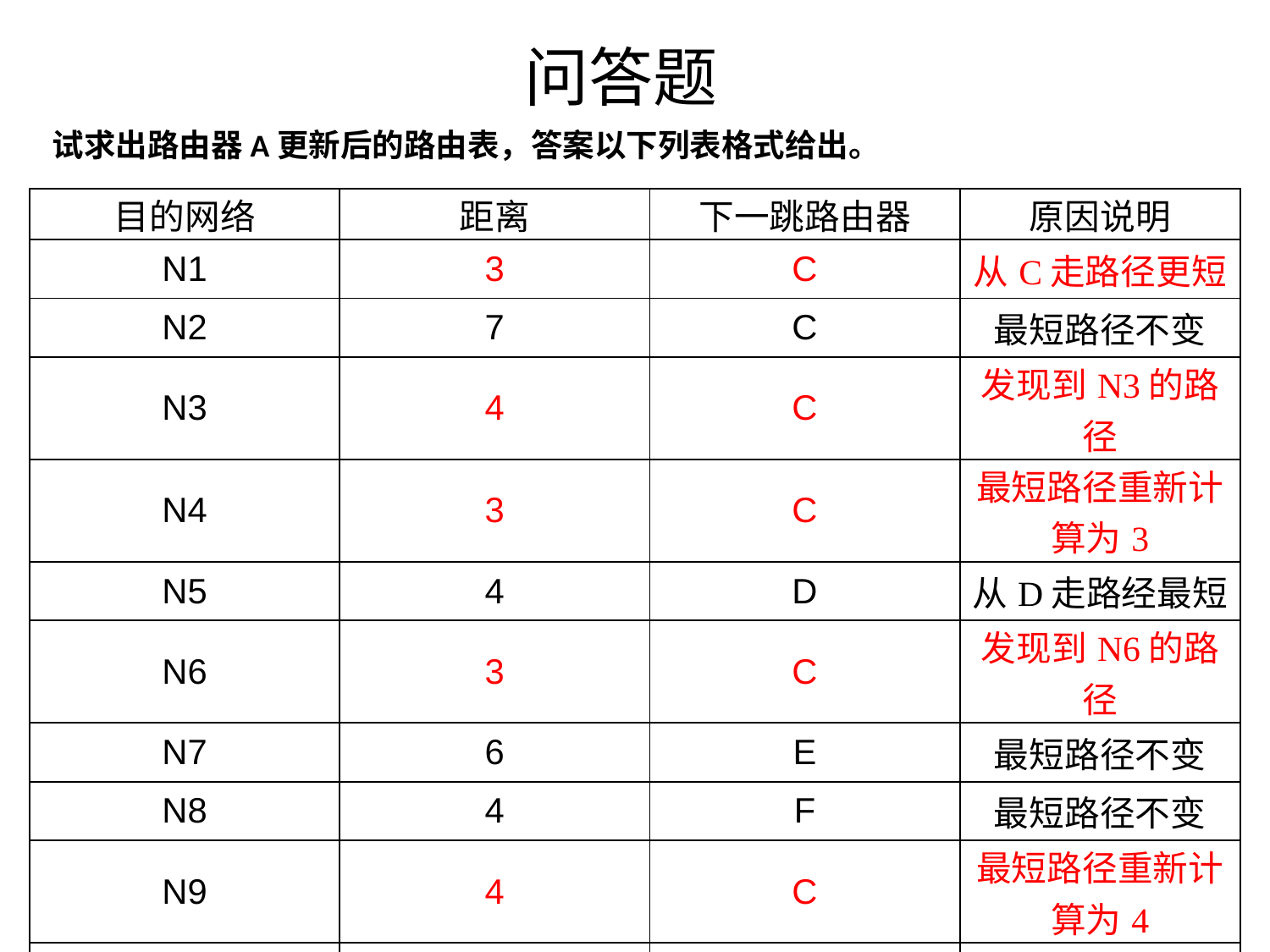

# 问答题
试求出路由器A更新后的路由表，答案以下列表格式给出。

| 目的网络 | 距离 | 下一跳路由器 | 原因说明 |
| --- | --- | --- | --- |
| N1 | 3 | C | 从C走路径更短 |
| N2 | 7 | C | 最短路径不变 |
| N3 | 4 | C | 发现到N3的路径 |
| N4 | 3 | C | 最短路径重新计算为3 |
| N5 | 4 | D | 从D走路经最短 |
| N6 | 3 | C | 发现到N6的路径 |
| N7 | 6 | E | 最短路径不变 |
| N8 | 4 | F | 最短路径不变 |
| N9 | 4 | C | 最短路径重新计算为4 |
| N10 | 6 | C | 发现到N10的路径 |